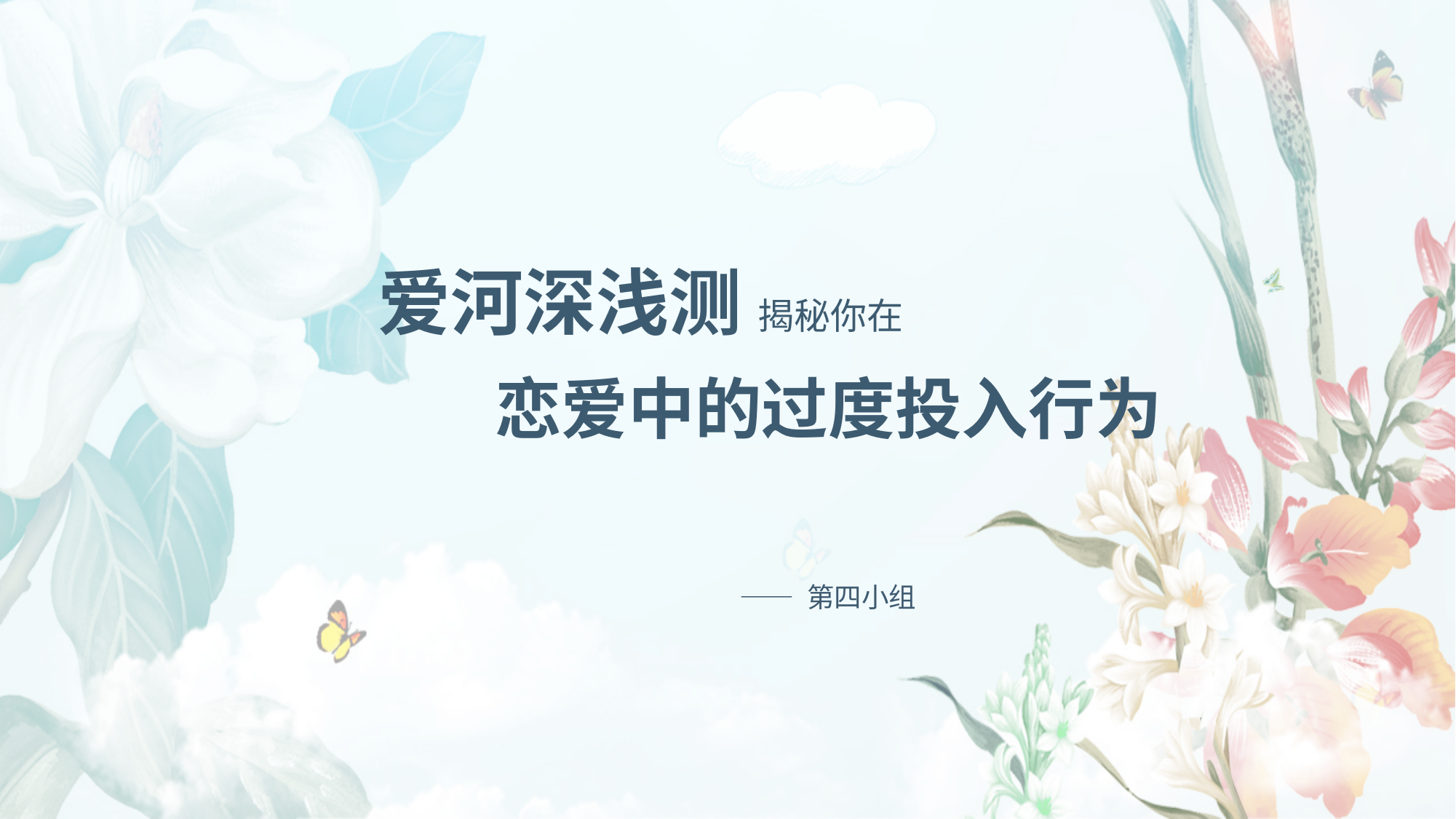

1
编制过程概览
目录
2
条目概览
3
探索性因素分析
4
信效度检验
5
验证性因素分析
CONTENTS
6
人群划分 & 人格特质
爱河深浅测 揭秘你在
恋爱中的过度投入行为
—— 第四小组